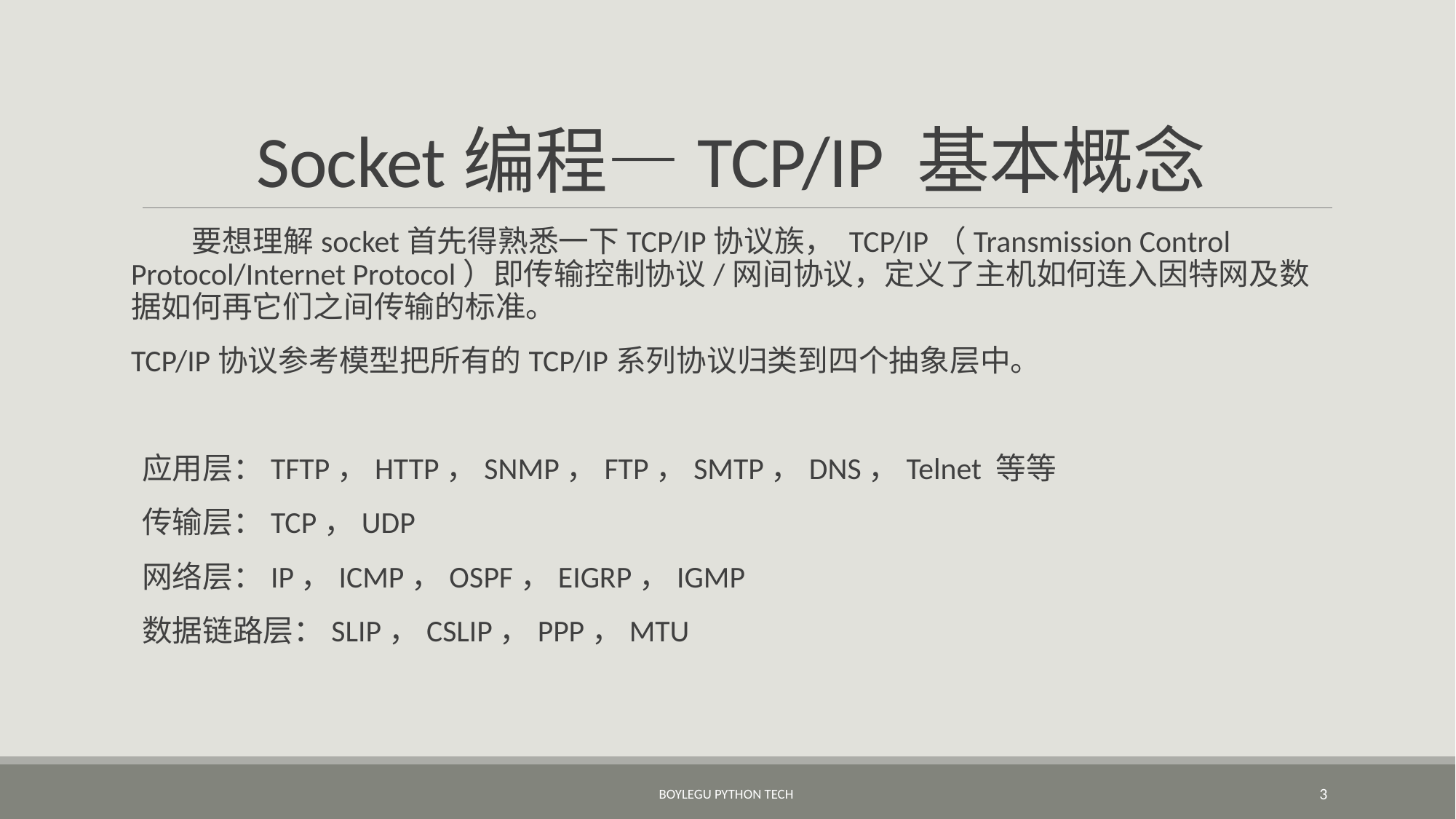

# Socket编程—TCP/IP 基本概念
        要想理解socket首先得熟悉一下TCP/IP协议族， TCP/IP（Transmission Control Protocol/Internet Protocol）即传输控制协议/网间协议，定义了主机如何连入因特网及数据如何再它们之间传输的标准。
TCP/IP协议参考模型把所有的TCP/IP系列协议归类到四个抽象层中。

应用层：TFTP，HTTP，SNMP，FTP，SMTP，DNS，Telnet 等等
传输层：TCP，UDP
网络层：IP，ICMP，OSPF，EIGRP，IGMP
数据链路层：SLIP，CSLIP，PPP，MTU

BoyleGu Python Tech
3